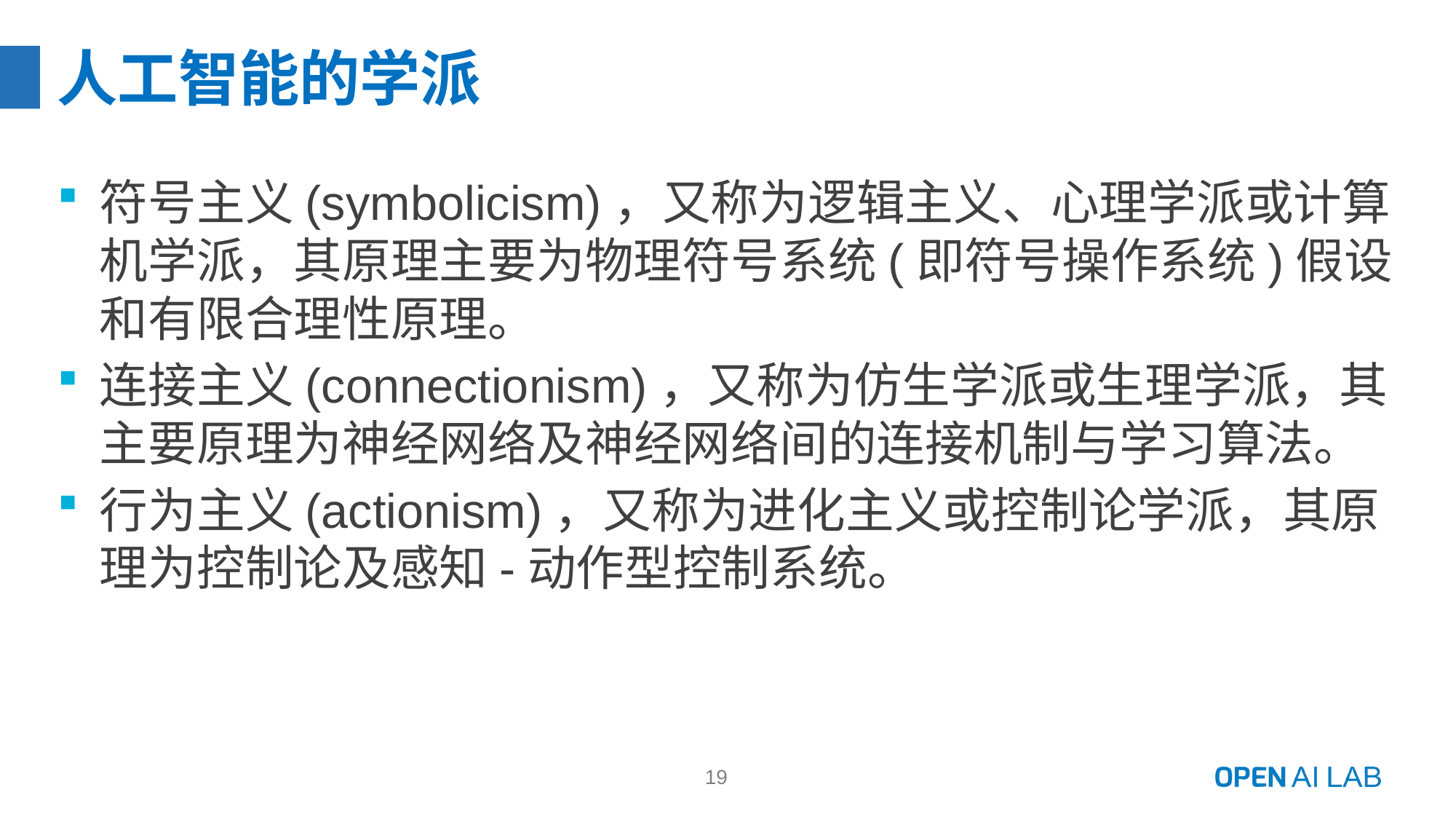

# 人工智能的学派

符号主义(symbolicism)，又称为逻辑主义、心理学派或计算机学派，其原理主要为物理符号系统(即符号操作系统)假设和有限合理性原理。
连接主义(connectionism)，又称为仿生学派或生理学派，其主要原理为神经网络及神经网络间的连接机制与学习算法。
行为主义(actionism)，又称为进化主义或控制论学派，其原理为控制论及感知-动作型控制系统。